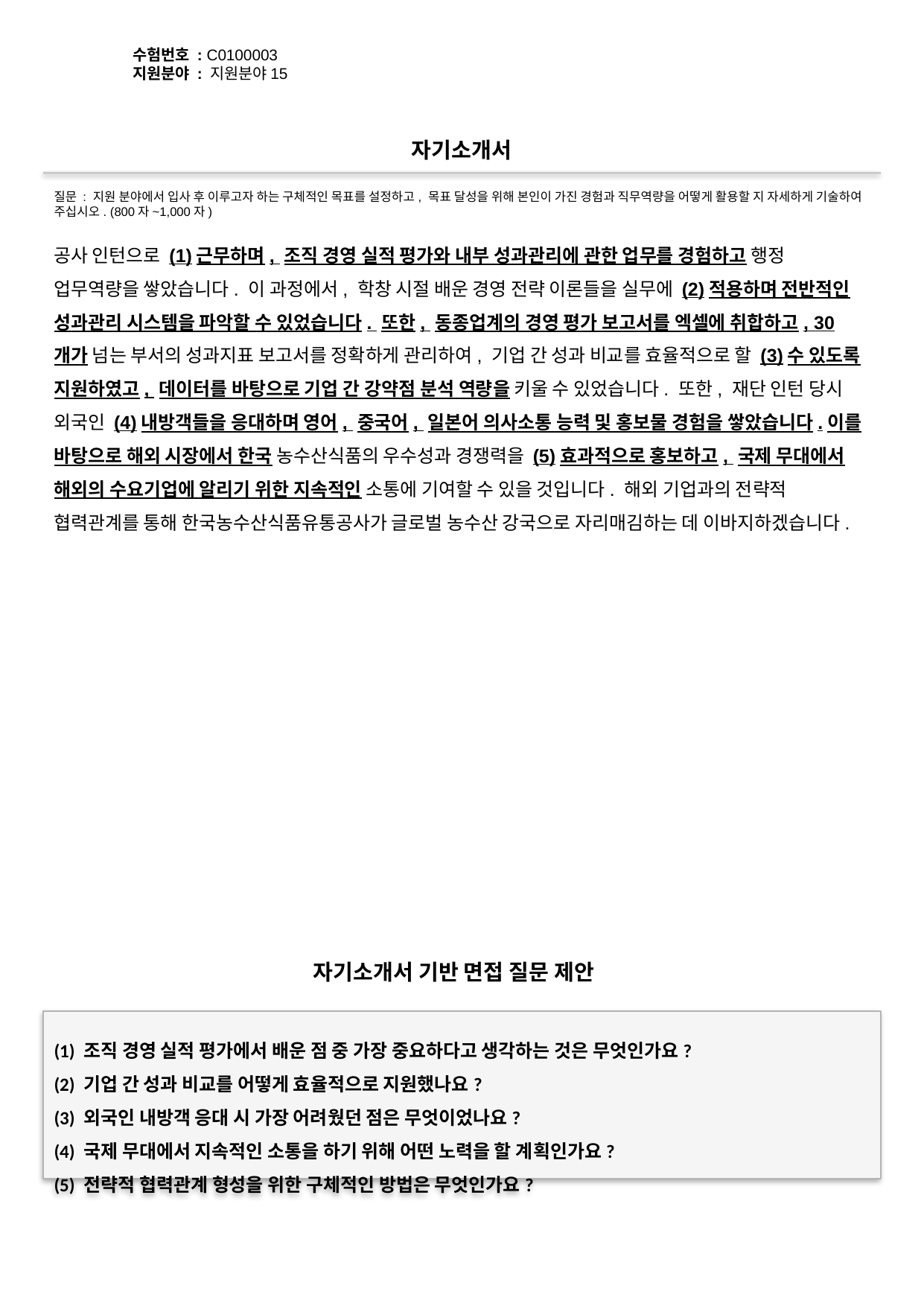

수험번호 : C0100003
지원분야 : 지원분야15
#

자기소개서

질문 : 지원 분야에서 입사 후 이루고자 하는 구체적인 목표를 설정하고, 목표 달성을 위해 본인이 가진 경험과 직무역량을 어떻게 활용할 지 자세하게 기술하여 주십시오. (800자~1,000자)

공사 인턴으로 (1)근무하며, 조직 경영 실적 평가와 내부 성과관리에 관한 업무를 경험하고 행정 업무역량을 쌓았습니다. 이 과정에서, 학창 시절 배운 경영 전략 이론들을 실무에 (2)적용하며 전반적인 성과관리 시스템을 파악할 수 있었습니다. 또한, 동종업계의 경영 평가 보고서를 엑셀에 취합하고, 30개가 넘는 부서의 성과지표 보고서를 정확하게 관리하여, 기업 간 성과 비교를 효율적으로 할 (3)수 있도록 지원하였고, 데이터를 바탕으로 기업 간 강약점 분석 역량을 키울 수 있었습니다. 또한, 재단 인턴 당시 외국인 (4)내방객들을 응대하며 영어, 중국어, 일본어 의사소통 능력 및 홍보물 경험을 쌓았습니다.이를 바탕으로 해외 시장에서 한국 농수산식품의 우수성과 경쟁력을 (5)효과적으로 홍보하고, 국제 무대에서 해외의 수요기업에 알리기 위한 지속적인 소통에 기여할 수 있을 것입니다. 해외 기업과의 전략적 협력관계를 통해 한국농수산식품유통공사가 글로벌 농수산 강국으로 자리매김하는 데 이바지하겠습니다.

자기소개서 기반 면접 질문 제안

(1) 조직 경영 실적 평가에서 배운 점 중 가장 중요하다고 생각하는 것은 무엇인가요?
(2) 기업 간 성과 비교를 어떻게 효율적으로 지원했나요?
(3) 외국인 내방객 응대 시 가장 어려웠던 점은 무엇이었나요?
(4) 국제 무대에서 지속적인 소통을 하기 위해 어떤 노력을 할 계획인가요?
(5) 전략적 협력관계 형성을 위한 구체적인 방법은 무엇인가요?